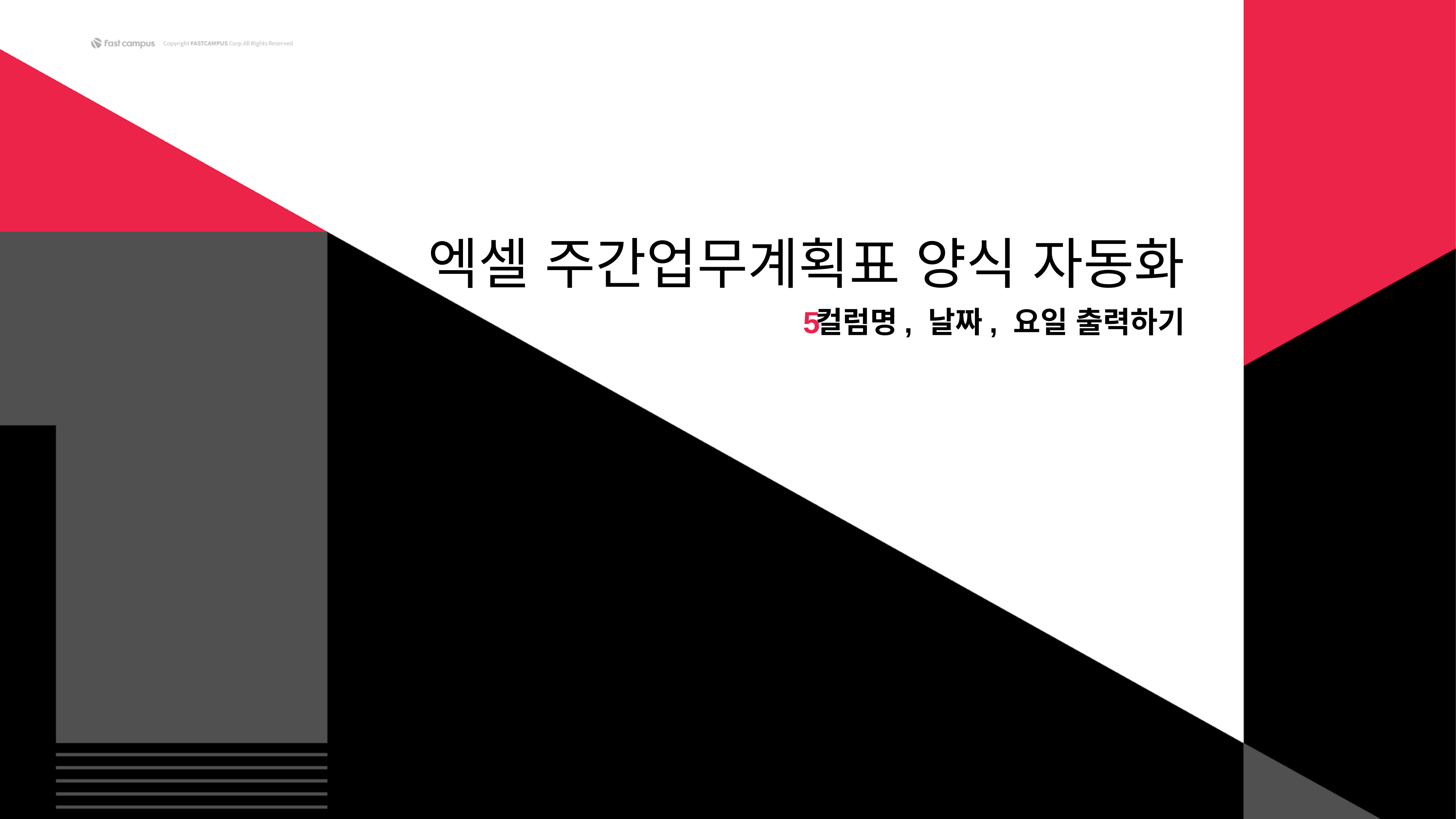

# 엑셀 주간업무계획표 양식 자동화
컬럼명, 날짜, 요일 출력하기
5